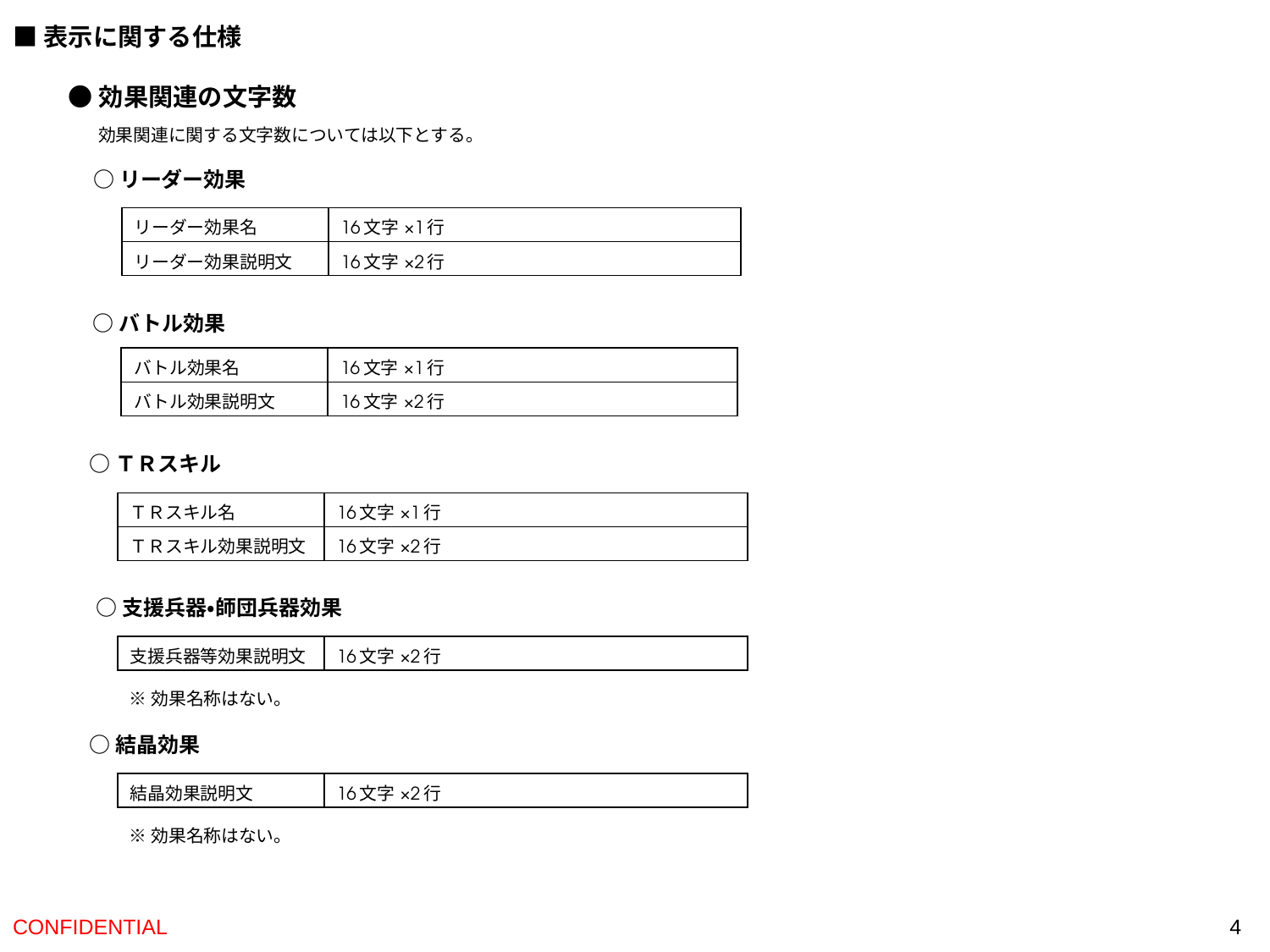

■表示に関する仕様
●効果関連の文字数
効果関連に関する文字数については以下とする。
○リーダー効果
| リーダー効果名 | 16文字×1行 |
| --- | --- |
| リーダー効果説明文 | 16文字×2行 |
○バトル効果
| バトル効果名 | 16文字×1行 |
| --- | --- |
| バトル効果説明文 | 16文字×2行 |
○ＴＲスキル
| ＴＲスキル名 | 16文字×1行 |
| --- | --- |
| ＴＲスキル効果説明文 | 16文字×2行 |
○支援兵器・師団兵器効果
| 支援兵器等効果説明文 | 16文字×2行 |
| --- | --- |
※効果名称はない。
○結晶効果
| 結晶効果説明文 | 16文字×2行 |
| --- | --- |
※効果名称はない。
4
CONFIDENTIAL